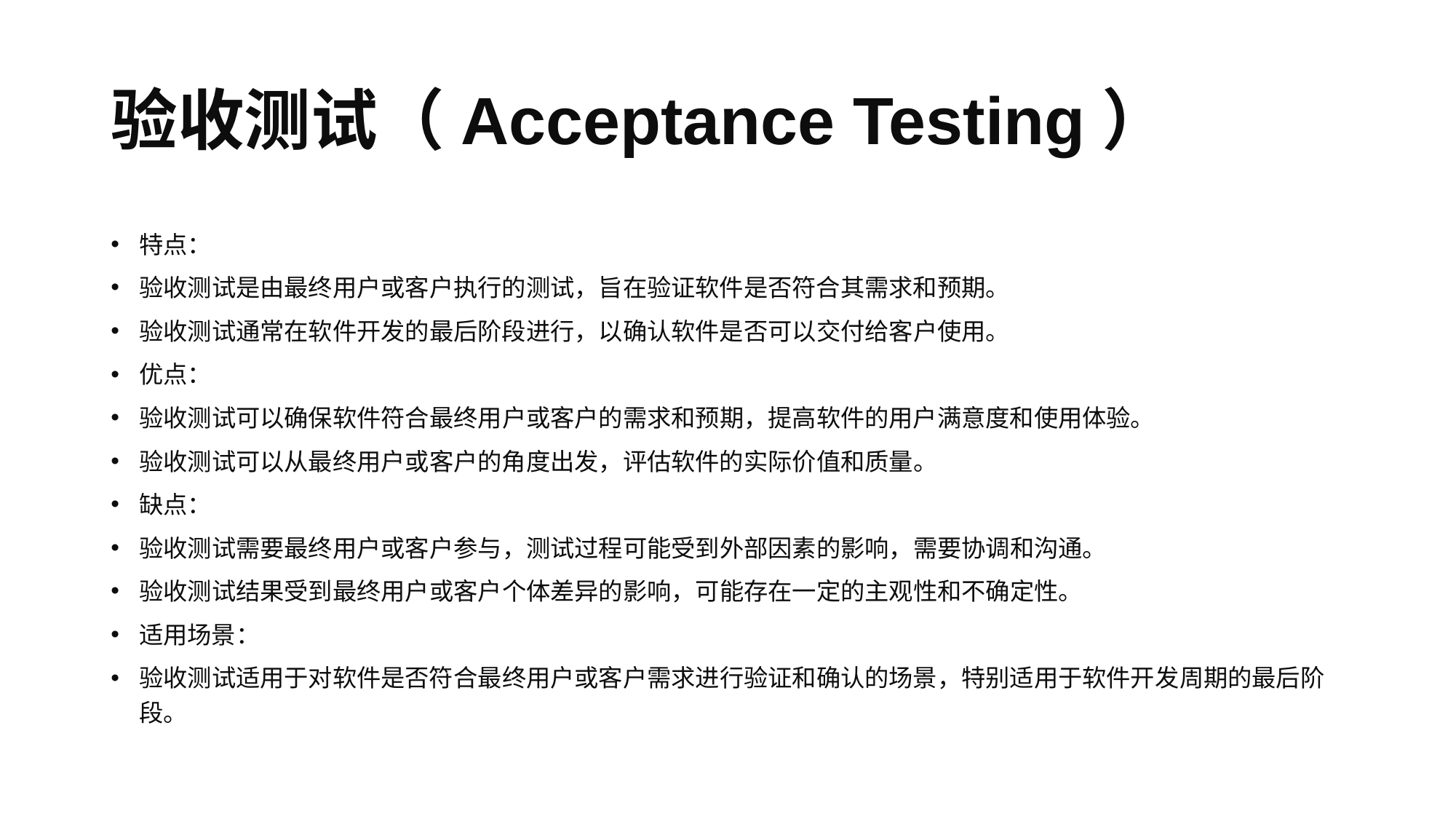

# 验收测试（Acceptance Testing）
特点：
验收测试是由最终用户或客户执行的测试，旨在验证软件是否符合其需求和预期。
验收测试通常在软件开发的最后阶段进行，以确认软件是否可以交付给客户使用。
优点：
验收测试可以确保软件符合最终用户或客户的需求和预期，提高软件的用户满意度和使用体验。
验收测试可以从最终用户或客户的角度出发，评估软件的实际价值和质量。
缺点：
验收测试需要最终用户或客户参与，测试过程可能受到外部因素的影响，需要协调和沟通。
验收测试结果受到最终用户或客户个体差异的影响，可能存在一定的主观性和不确定性。
适用场景：
验收测试适用于对软件是否符合最终用户或客户需求进行验证和确认的场景，特别适用于软件开发周期的最后阶段。